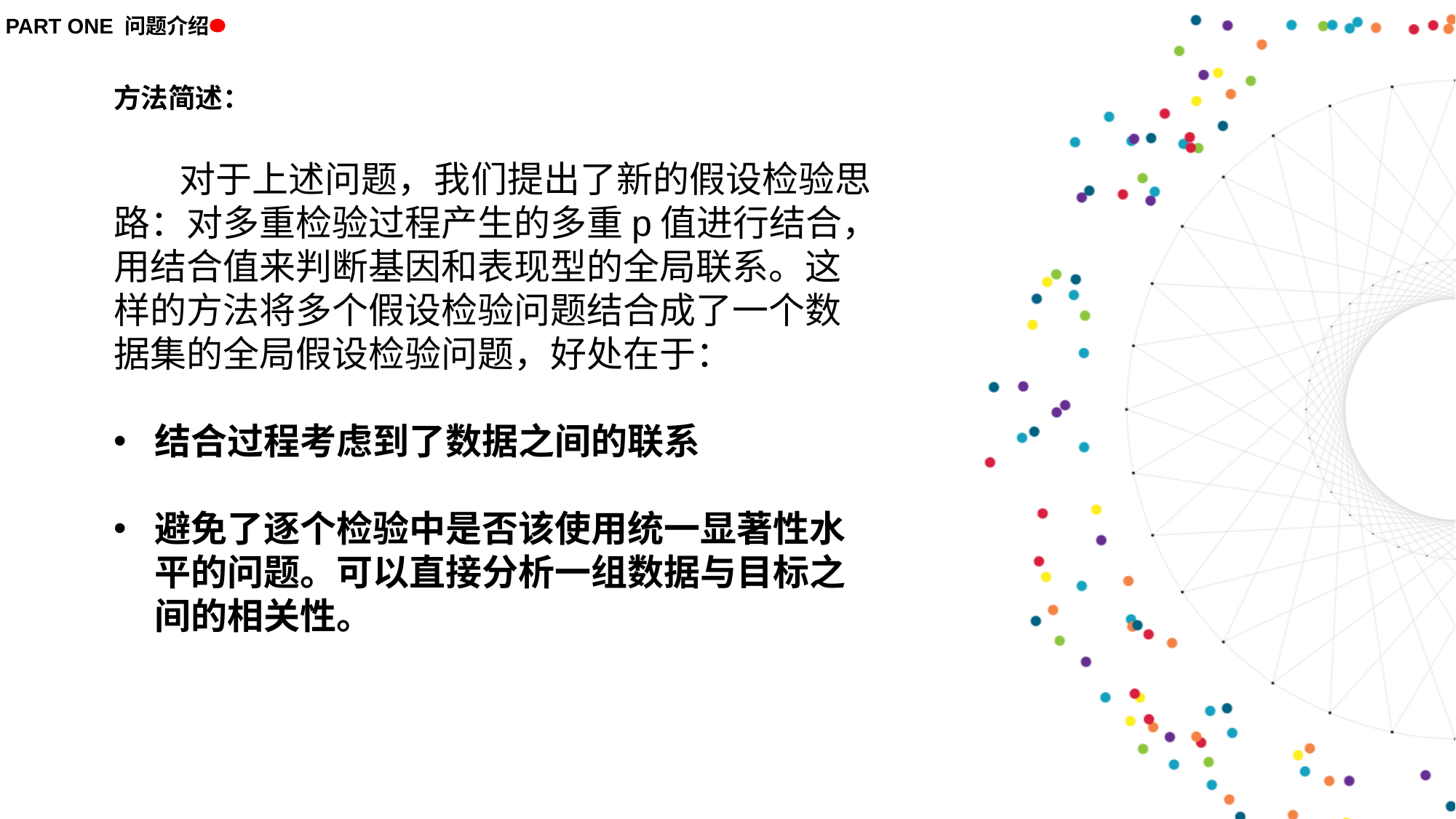

PART ONE 问题介绍

方法简述：
       对于上述问题，我们提出了新的假设检验思路：对多重检验过程产生的多重p值进行结合，用结合值来判断基因和表现型的全局联系。这样的方法将多个假设检验问题结合成了一个数据集的全局假设检验问题，好处在于：

结合过程考虑到了数据之间的联系

避免了逐个检验中是否该使用统一显著性水平的问题。可以直接分析一组数据与目标之间的相关性。